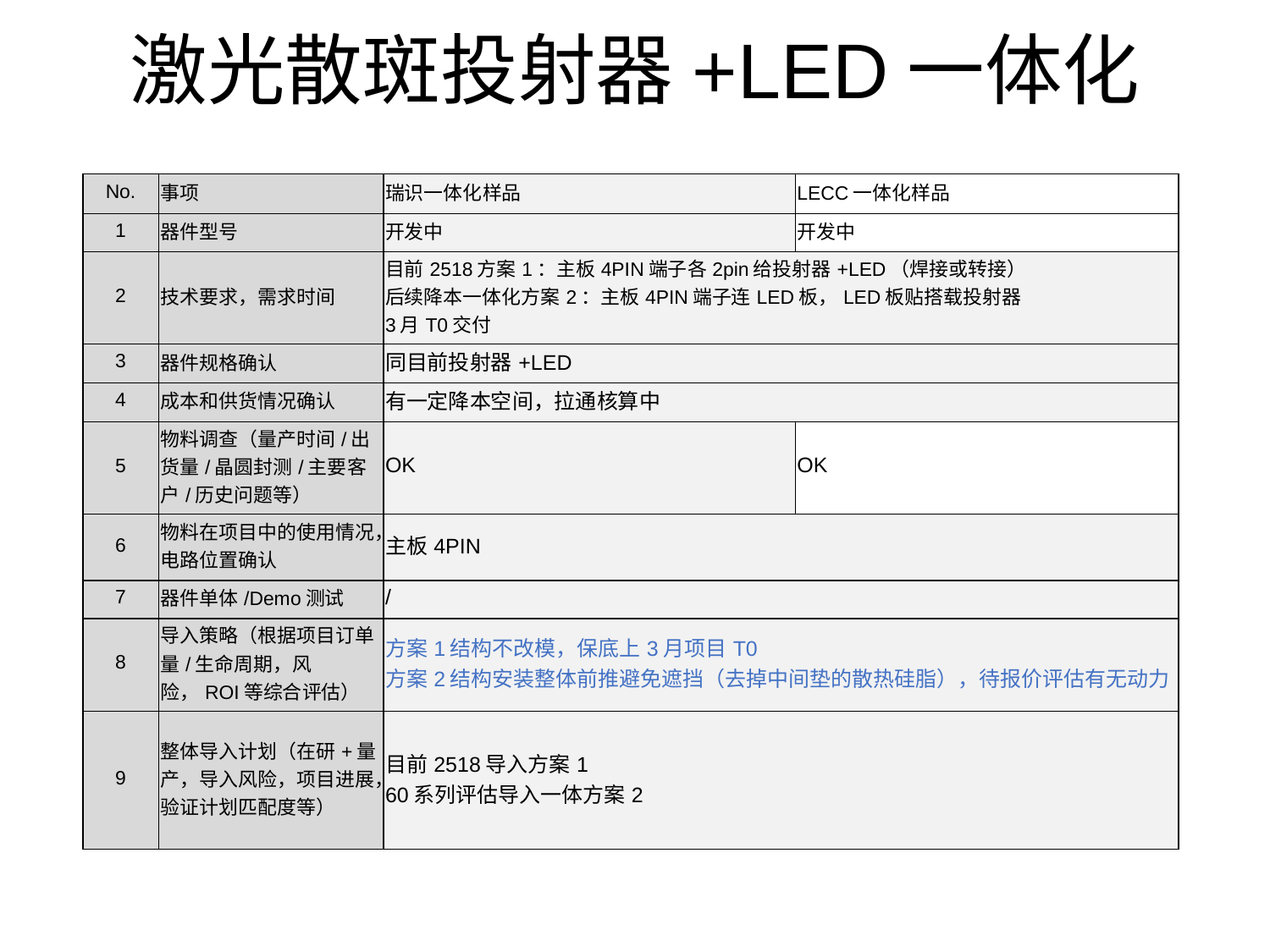

# 激光散斑投射器+LED一体化
| No. | 事项 | 瑞识一体化样品 | LECC一体化样品 |
| --- | --- | --- | --- |
| 1 | 器件型号 | 开发中 | 开发中 |
| 2 | 技术要求，需求时间 | 目前2518方案1：主板4PIN端子各2pin给投射器+LED（焊接或转接） 后续降本一体化方案2：主板4PIN端子连LED板，LED板贴搭载投射器 3月T0交付 |  |
| 3 | 器件规格确认 | 同目前投射器+LED |  |
| 4 | 成本和供货情况确认 | 有一定降本空间，拉通核算中 |  |
| 5 | 物料调查（量产时间/出货量/晶圆封测/主要客户/历史问题等） | OK | OK |
| 6 | 物料在项目中的使用情况，电路位置确认 | 主板4PIN |  |
| 7 | 器件单体/Demo测试 | / |  |
| 8 | 导入策略（根据项目订单量/生命周期，风险，ROI等综合评估） | 方案1结构不改模，保底上3月项目T0 方案2结构安装整体前推避免遮挡（去掉中间垫的散热硅脂），待报价评估有无动力 |  |
| 9 | 整体导入计划（在研+量产，导入风险，项目进展，验证计划匹配度等） | 目前2518导入方案1 60系列评估导入一体方案2 |  |